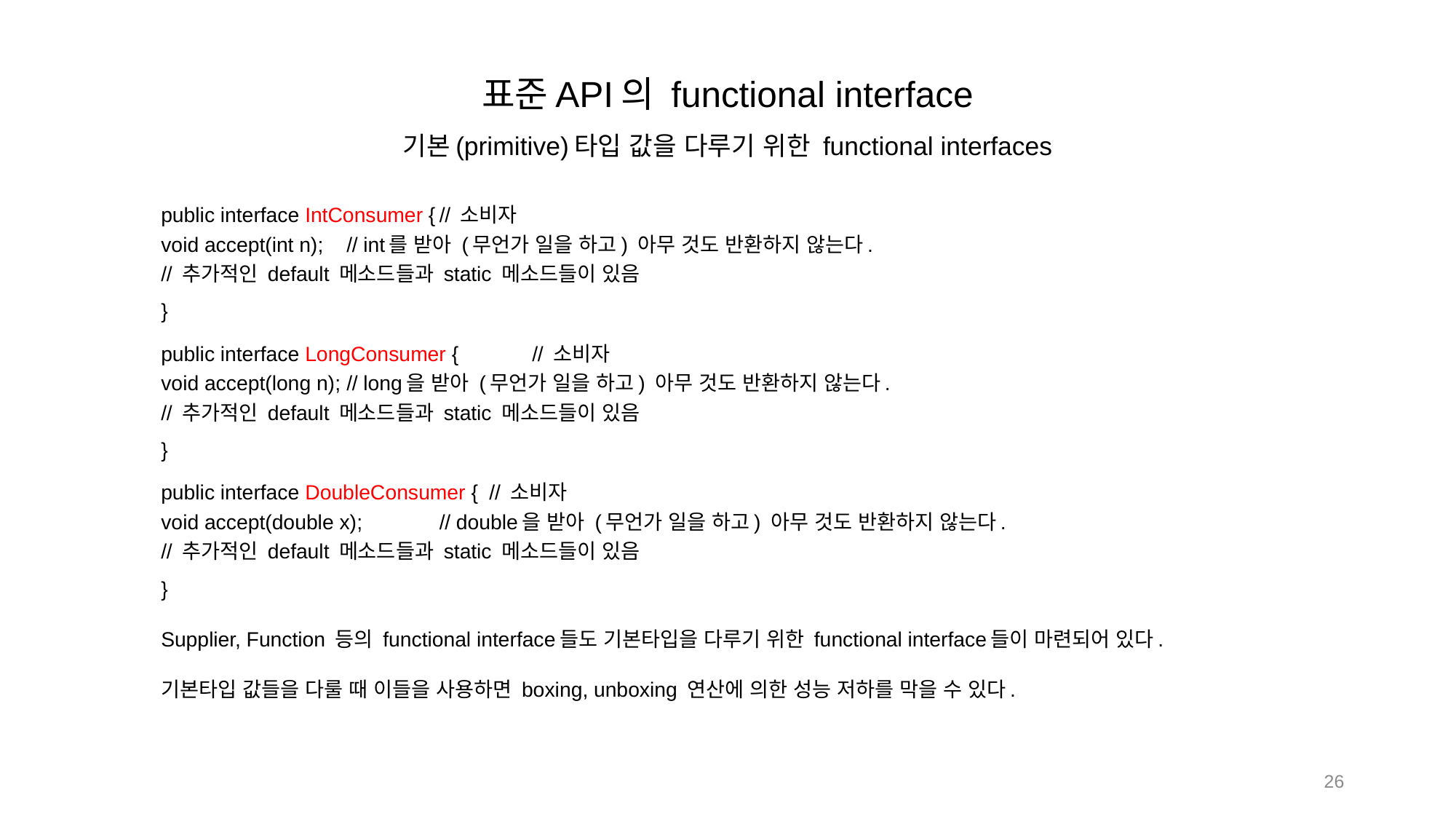

# 표준API의 functional interface 기본(primitive)타입 값을 다루기 위한 functional interfaces
public interface IntConsumer {	// 소비자
	void accept(int n);	// int를 받아 (무언가 일을 하고) 아무 것도 반환하지 않는다.
	// 추가적인 default 메소드들과 static 메소드들이 있음
}
public interface LongConsumer {	// 소비자
	void accept(long n);	// long을 받아 (무언가 일을 하고) 아무 것도 반환하지 않는다.
	// 추가적인 default 메소드들과 static 메소드들이 있음
}
public interface DoubleConsumer {  // 소비자
	void accept(double x);	// double을 받아 (무언가 일을 하고) 아무 것도 반환하지 않는다.
	// 추가적인 default 메소드들과 static 메소드들이 있음
}
Supplier, Function 등의 functional interface들도 기본타입을 다루기 위한 functional interface들이 마련되어 있다.
기본타입 값들을 다룰 때 이들을 사용하면 boxing, unboxing 연산에 의한 성능 저하를 막을 수 있다.
26